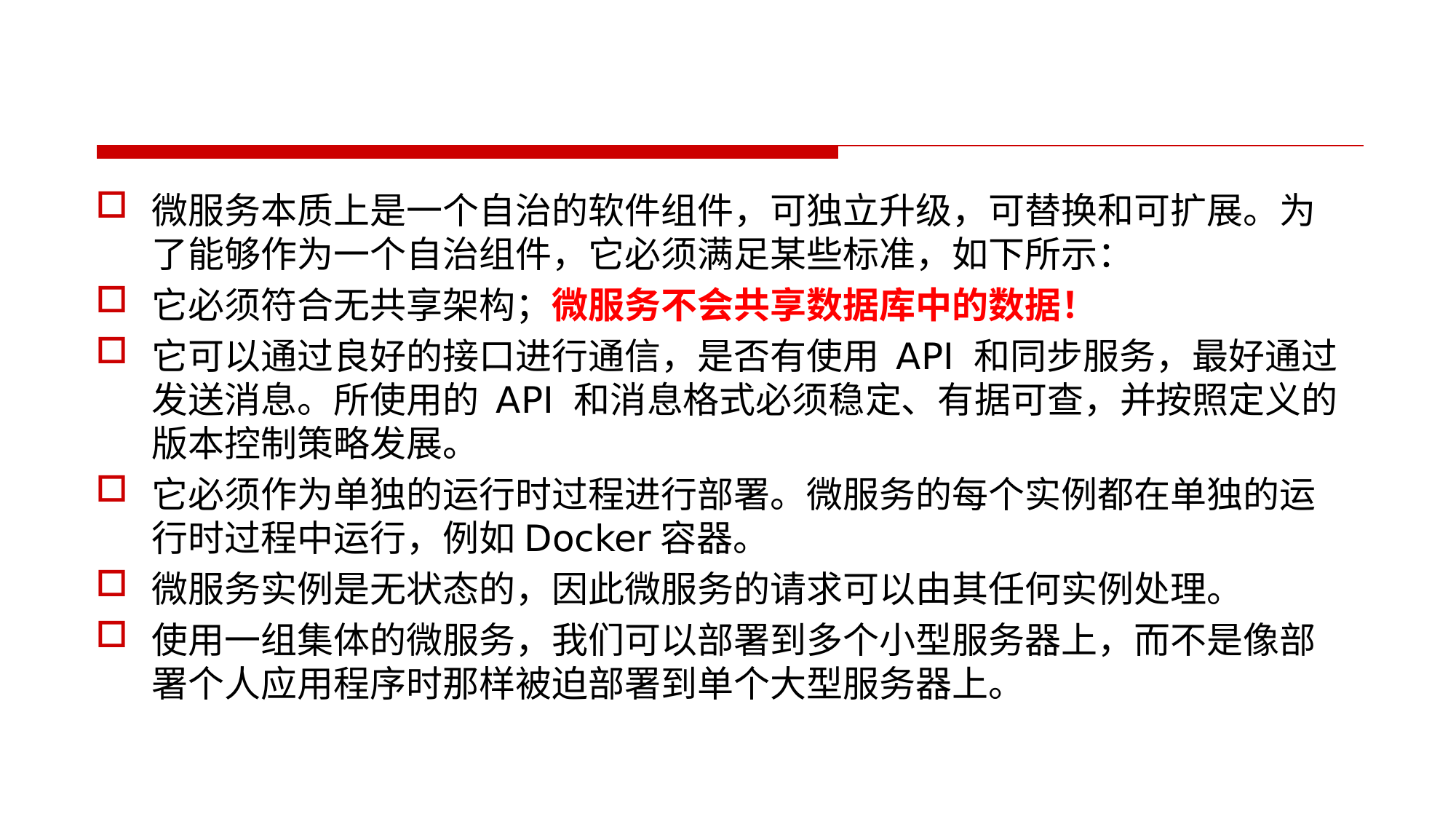

#
微服务本质上是一个自治的软件组件，可独立升级，可替换和可扩展。为了能够作为一个自治组件，它必须满足某些标准，如下所示：
它必须符合无共享架构；微服务不会共享数据库中的数据！
它可以通过良好的接口进行通信，是否有使用 API 和同步服务，最好通过发送消息。所使用的 API 和消息格式必须稳定、有据可查，并按照定义的版本控制策略发展。
它必须作为单独的运行时过程进行部署。微服务的每个实例都在单独的运行时过程中运行，例如Docker容器。
微服务实例是无状态的，因此微服务的请求可以由其任何实例处理。
使用一组集体的微服务，我们可以部署到多个小型服务器上，而不是像部署个人应用程序时那样被迫部署到单个大型服务器上。